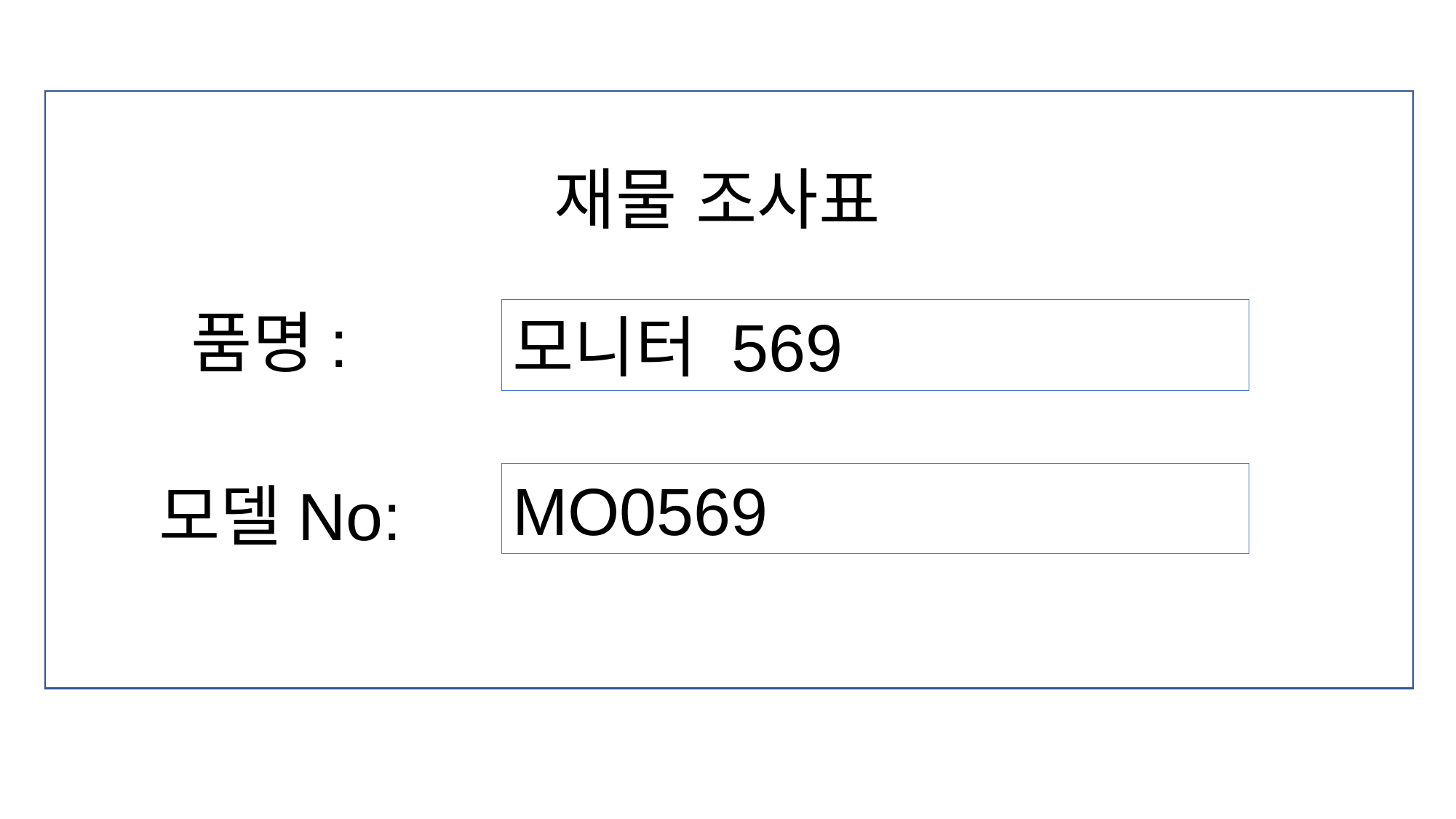

재물 조사표
품명:
모니터 569
MO0569
모델No: